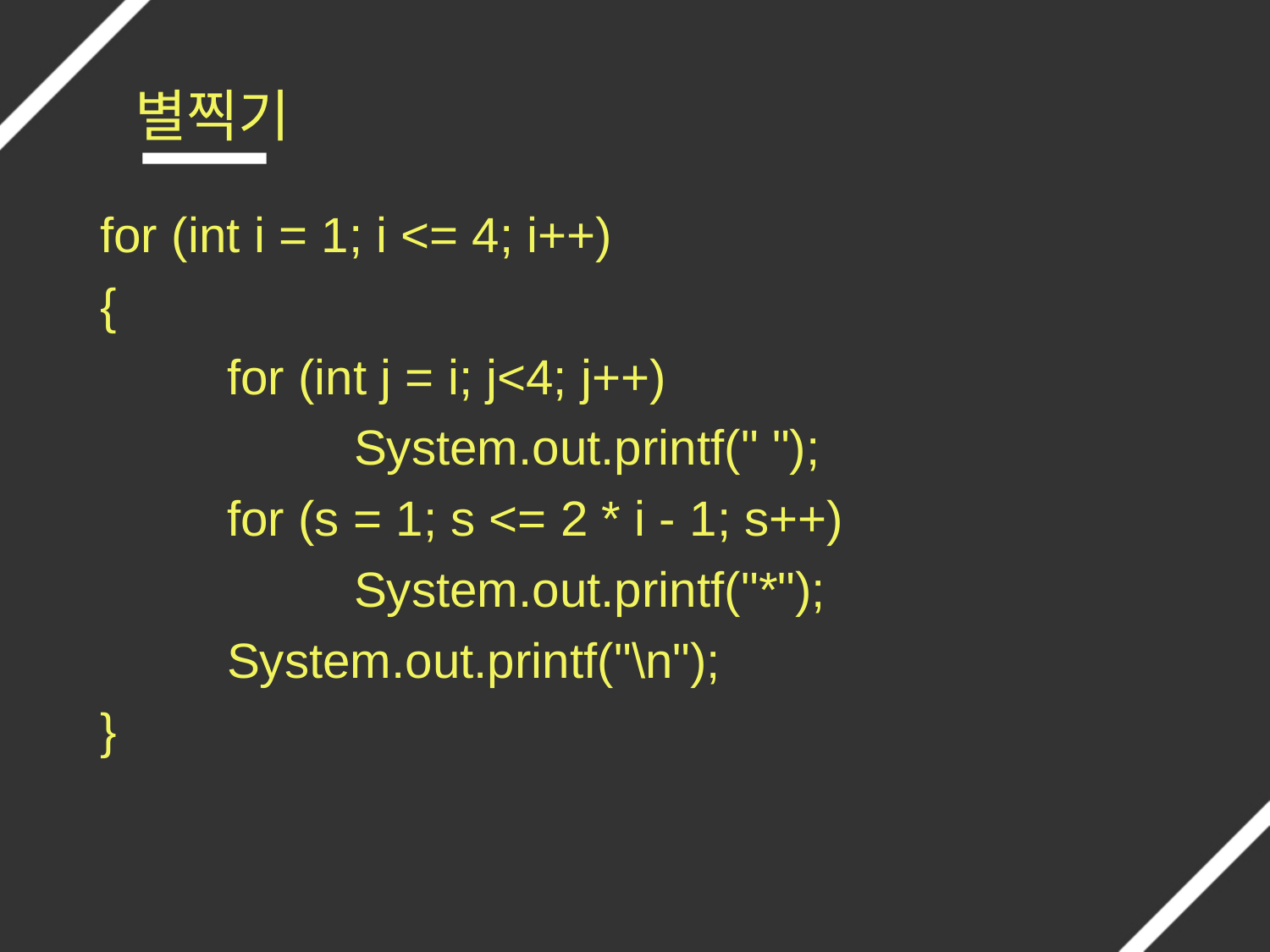

# 별찍기
for (int i = 1; i <= 4; i++)
{
	for (int j = i; j<4; j++)
		System.out.printf(" ");
	for (s = 1; s <= 2 * i - 1; s++)
		System.out.printf("*");
	System.out.printf("\n");
}